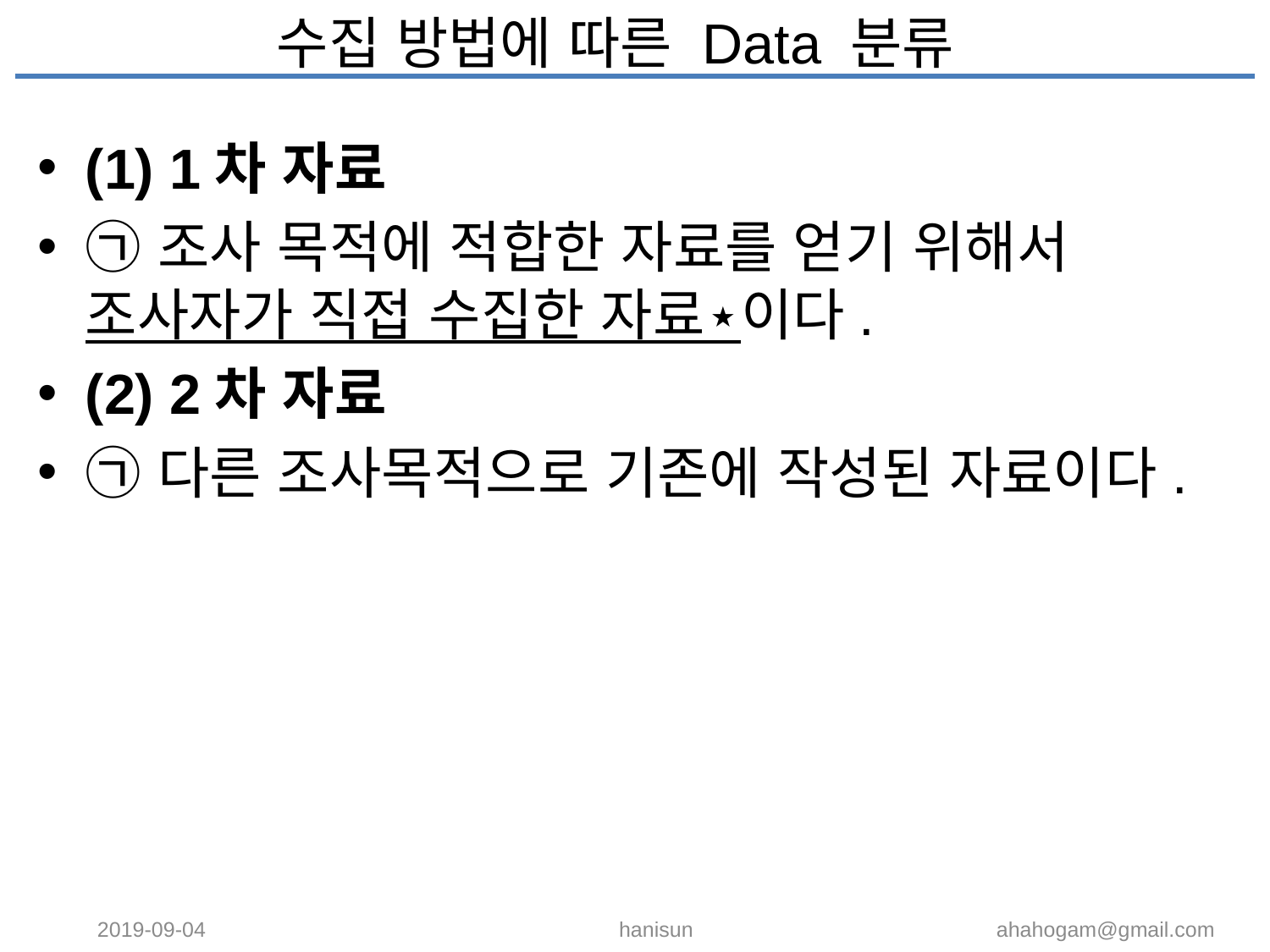

# 수집 방법에 따른 Data 분류
(1) 1차 자료
㉠ 조사 목적에 적합한 자료를 얻기 위해서 조사자가 직접 수집한 자료⋆이다.
(2) 2차 자료
㉠ 다른 조사목적으로 기존에 작성된 자료이다.